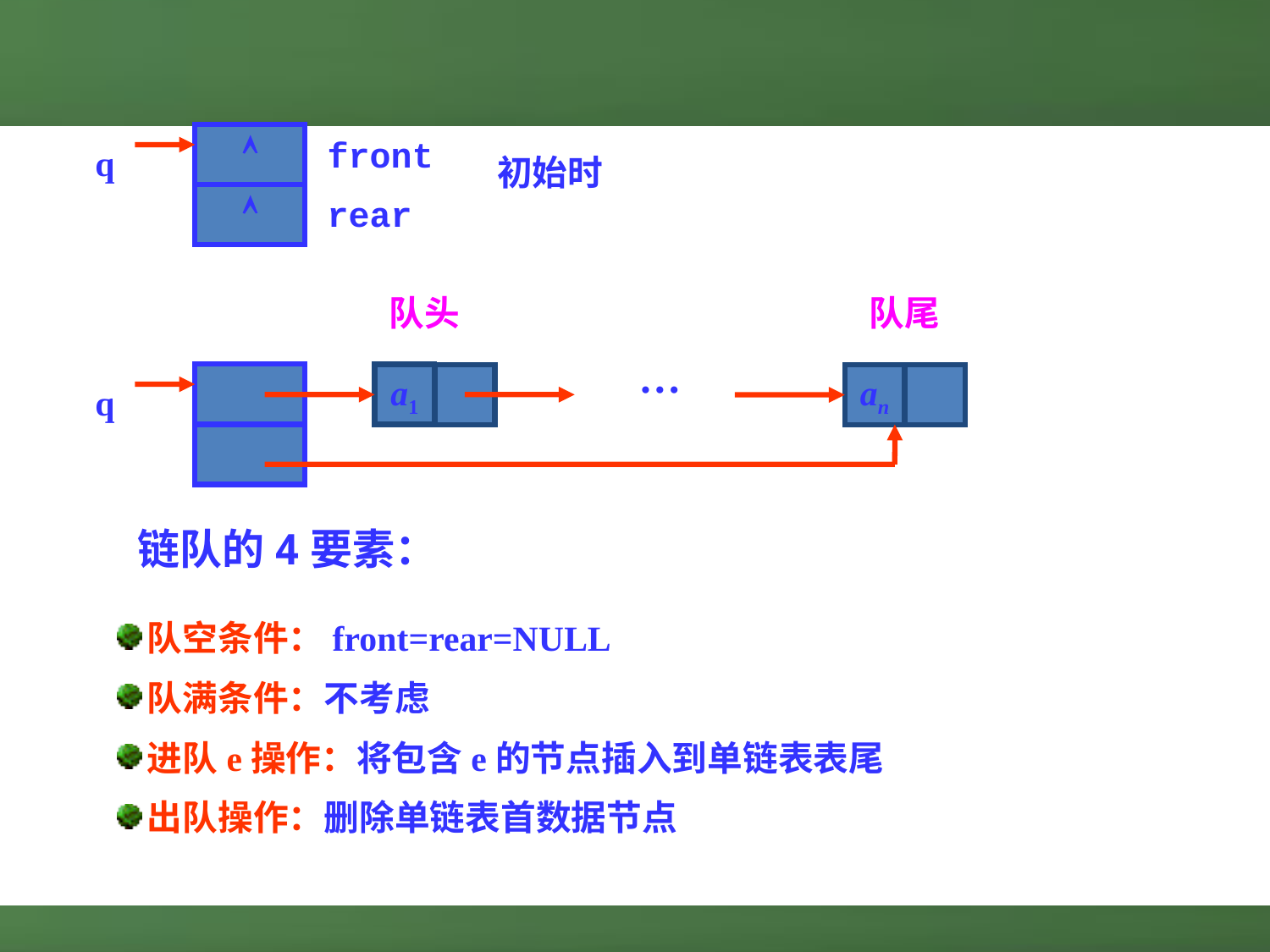

∧
front
rear
q

初始时
∧
队头
队尾
…

a1

an

q

链队的4要素：
队空条件：front=rear=NULL
队满条件：不考虑
进队e操作：将包含e的节点插入到单链表表尾
出队操作：删除单链表首数据节点